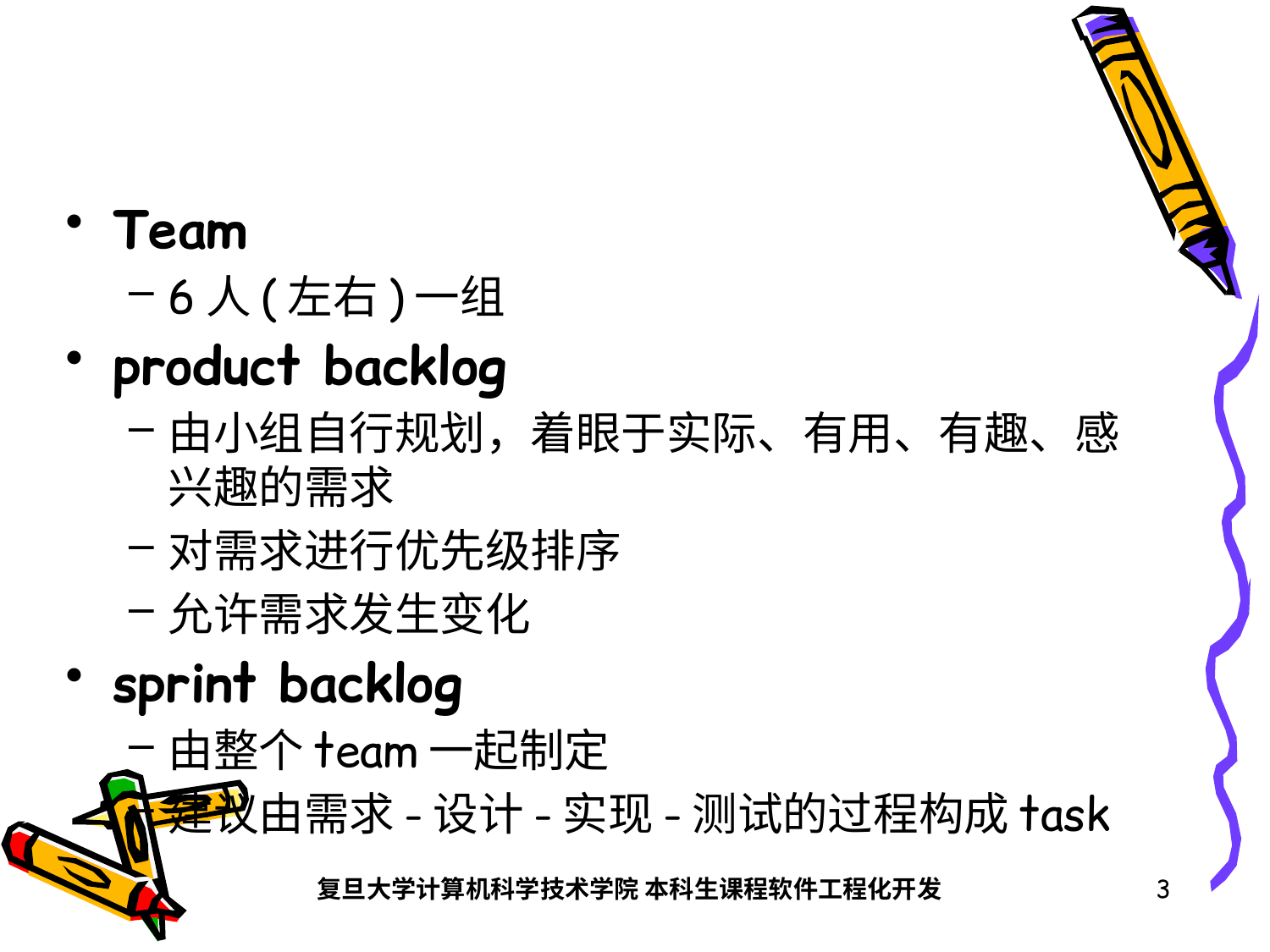

#
Team
6人(左右)一组
product backlog
由小组自行规划，着眼于实际、有用、有趣、感兴趣的需求
对需求进行优先级排序
允许需求发生变化
sprint backlog
由整个team一起制定
建议由需求-设计-实现-测试的过程构成task
复旦大学计算机科学技术学院 本科生课程软件工程化开发
3